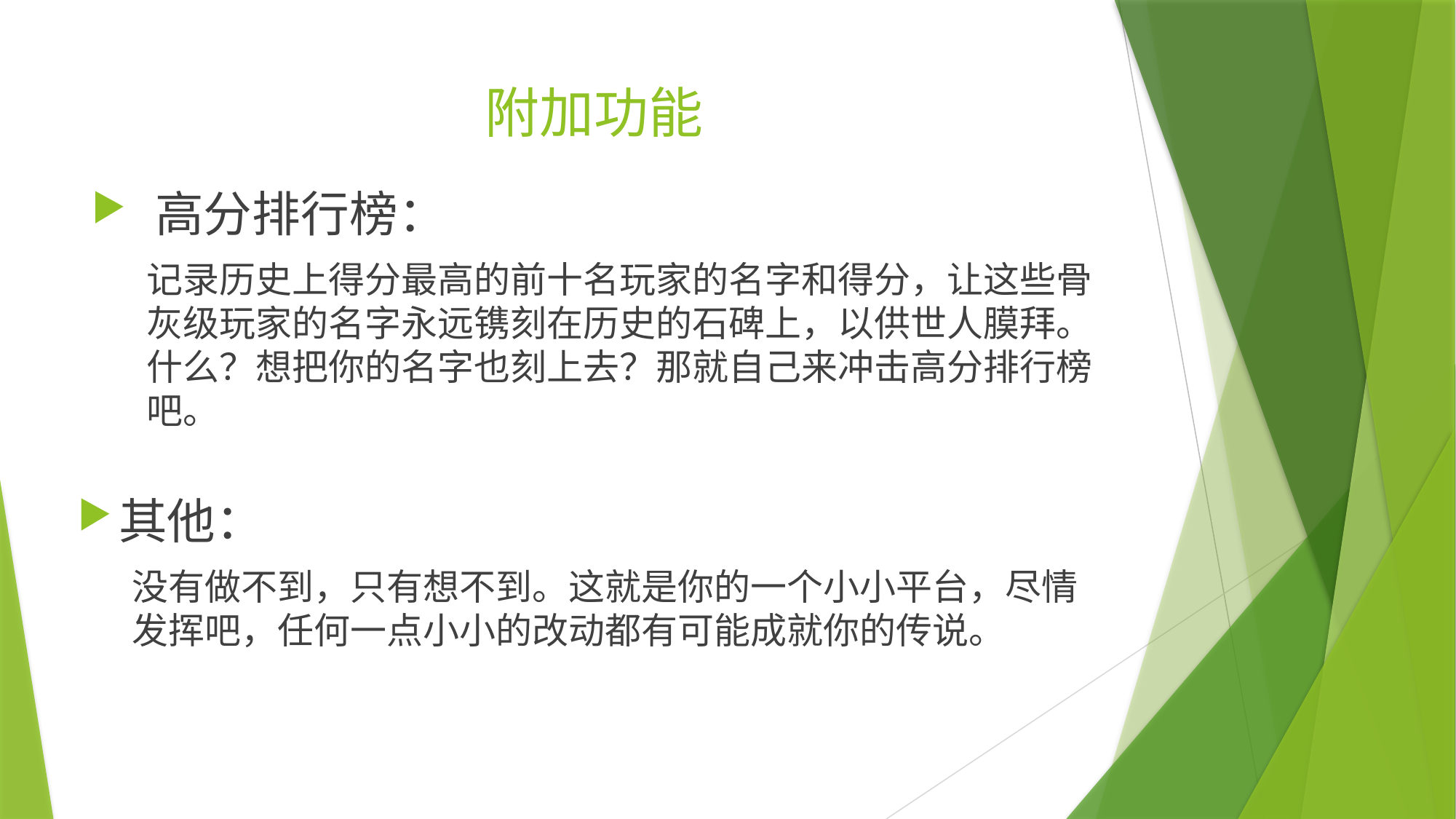

# 附加功能
 高分排行榜：
记录历史上得分最高的前十名玩家的名字和得分，让这些骨灰级玩家的名字永远镌刻在历史的石碑上，以供世人膜拜。什么？想把你的名字也刻上去？那就自己来冲击高分排行榜吧。
其他：
没有做不到，只有想不到。这就是你的一个小小平台，尽情发挥吧，任何一点小小的改动都有可能成就你的传说。